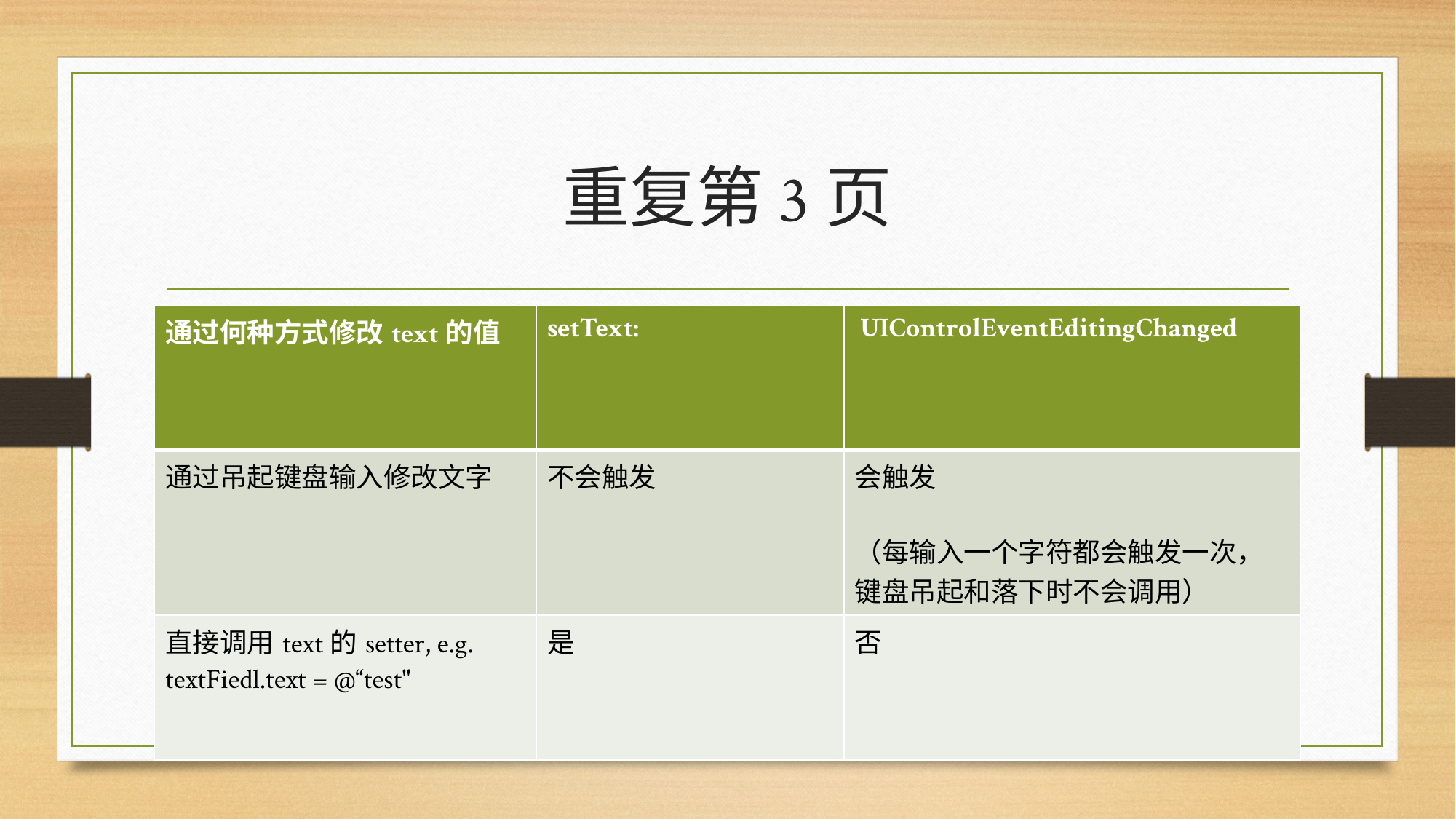

# 重复第3页
| 通过何种方式修改text的值 | setText: | UIControlEventEditingChanged |
| --- | --- | --- |
| 通过吊起键盘输入修改文字 | 不会触发 | 会触发 （每输入一个字符都会触发一次，键盘吊起和落下时不会调用） |
| 直接调用text的setter, e.g. textFiedl.text = @“test" | 是 | 否 |